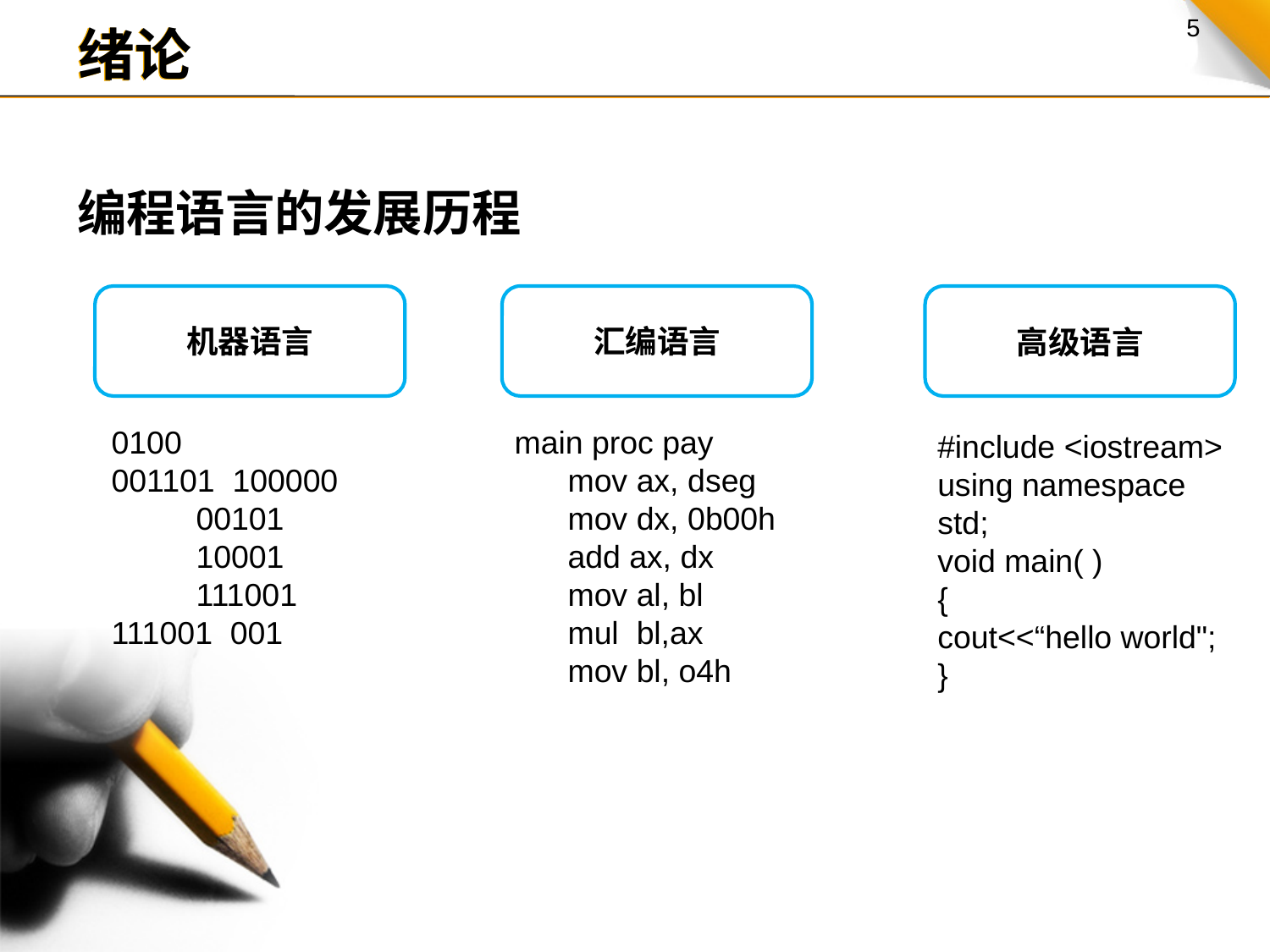

绪论
编程语言的发展历程

机器语言
汇编语言
高级语言
main proc pay
      mov ax, dseg
      mov dx, 0b00h
      add ax, dx
      mov al, bl
      mul  bl,ax
      mov bl, o4h
0100
001101  100000 00101   10001   111001
111001  001
#include <iostream>
using namespace std;
void main( )
{
cout<<“hello world";
}